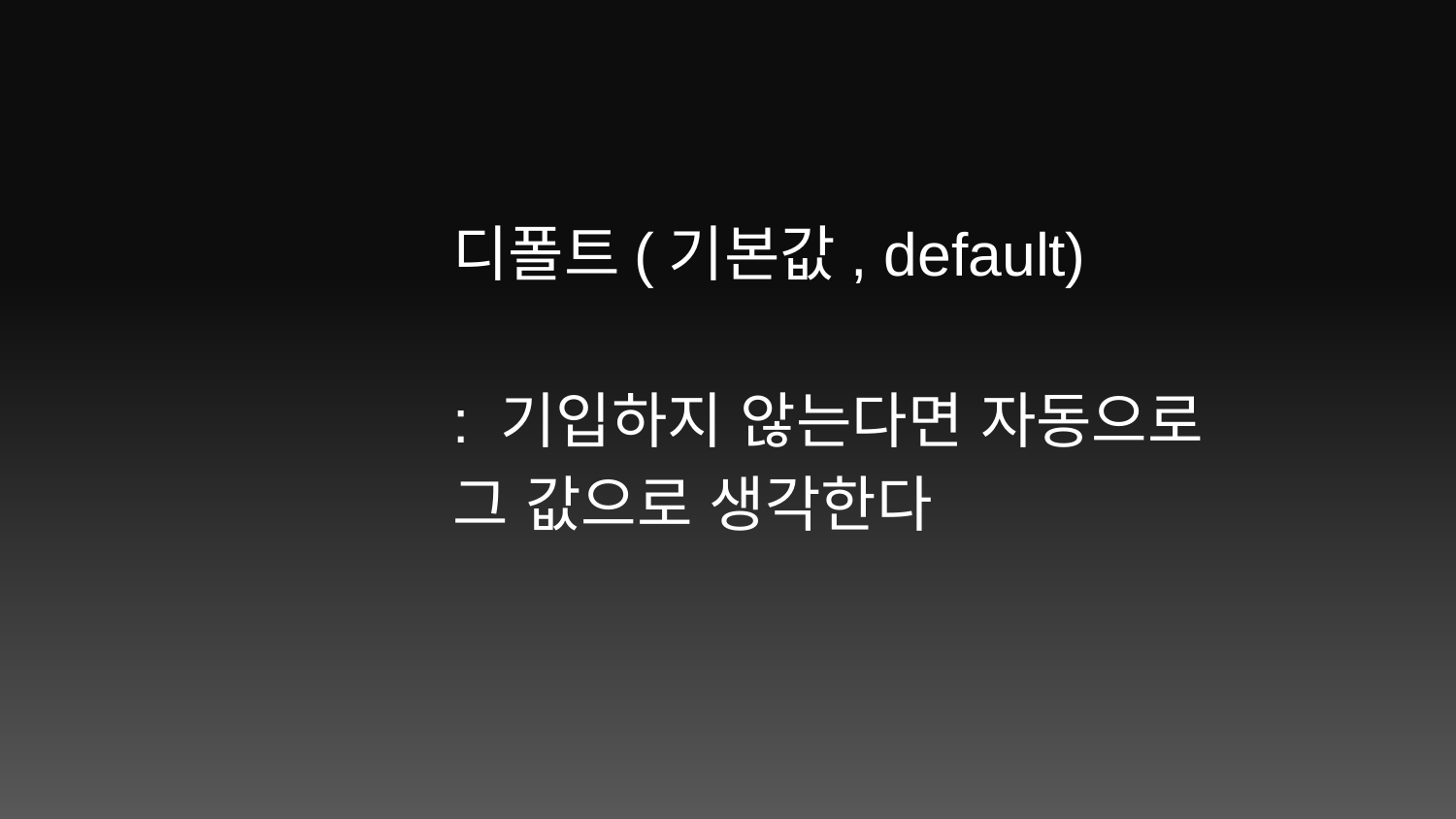

디폴트(기본값, default)

: 기입하지 않는다면 자동으로 그 값으로 생각한다